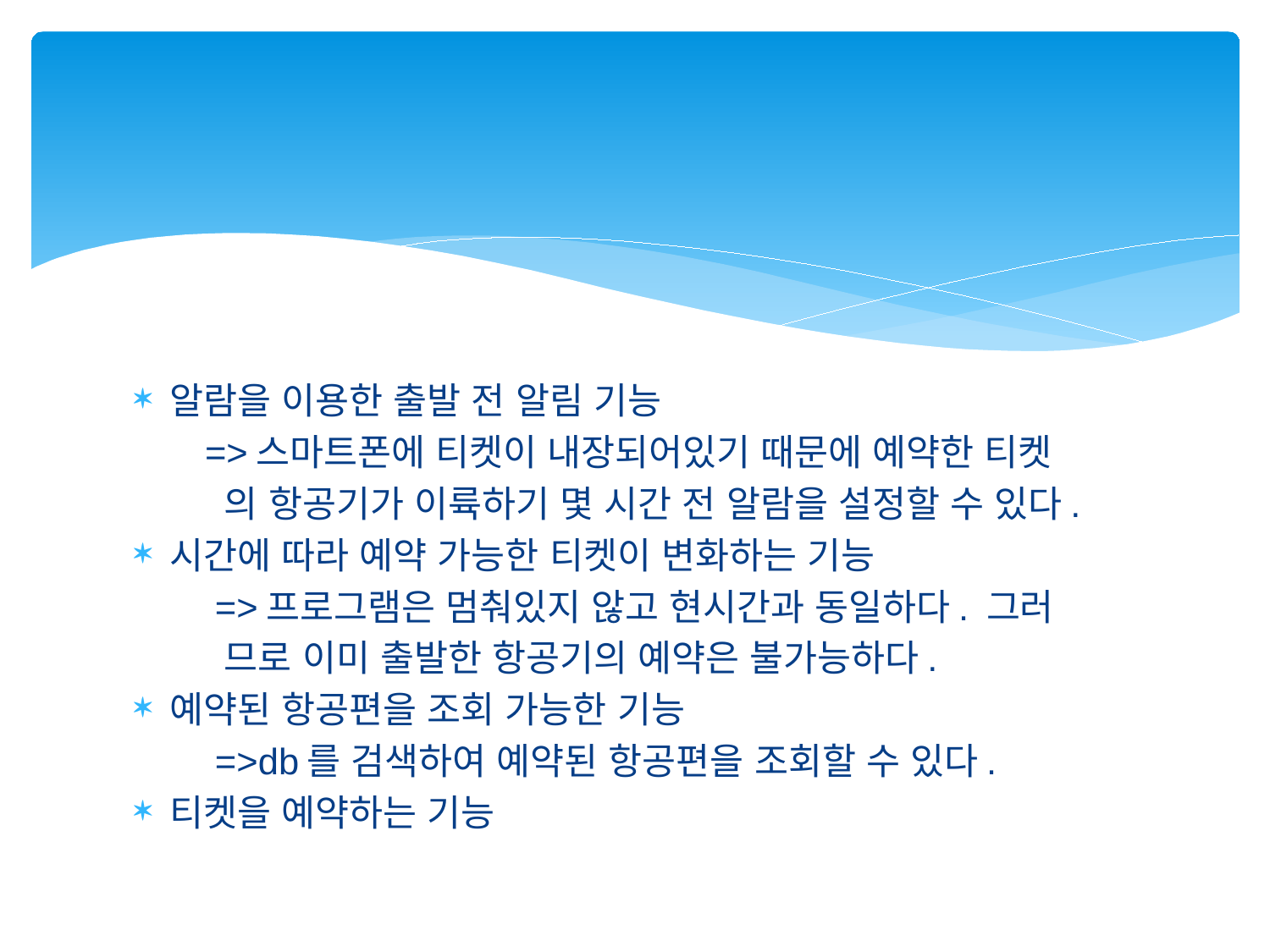

알람을 이용한 출발 전 알림 기능
       =>스마트폰에 티켓이 내장되어있기 때문에 예약한 티켓
        의 항공기가 이륙하기 몇 시간 전 알람을 설정할 수 있다.
시간에 따라 예약 가능한 티켓이 변화하는 기능
        =>프로그램은 멈춰있지 않고 현시간과 동일하다. 그러
        므로 이미 출발한 항공기의 예약은 불가능하다.
예약된 항공편을 조회 가능한 기능
        =>db를 검색하여 예약된 항공편을 조회할 수 있다.
티켓을 예약하는 기능